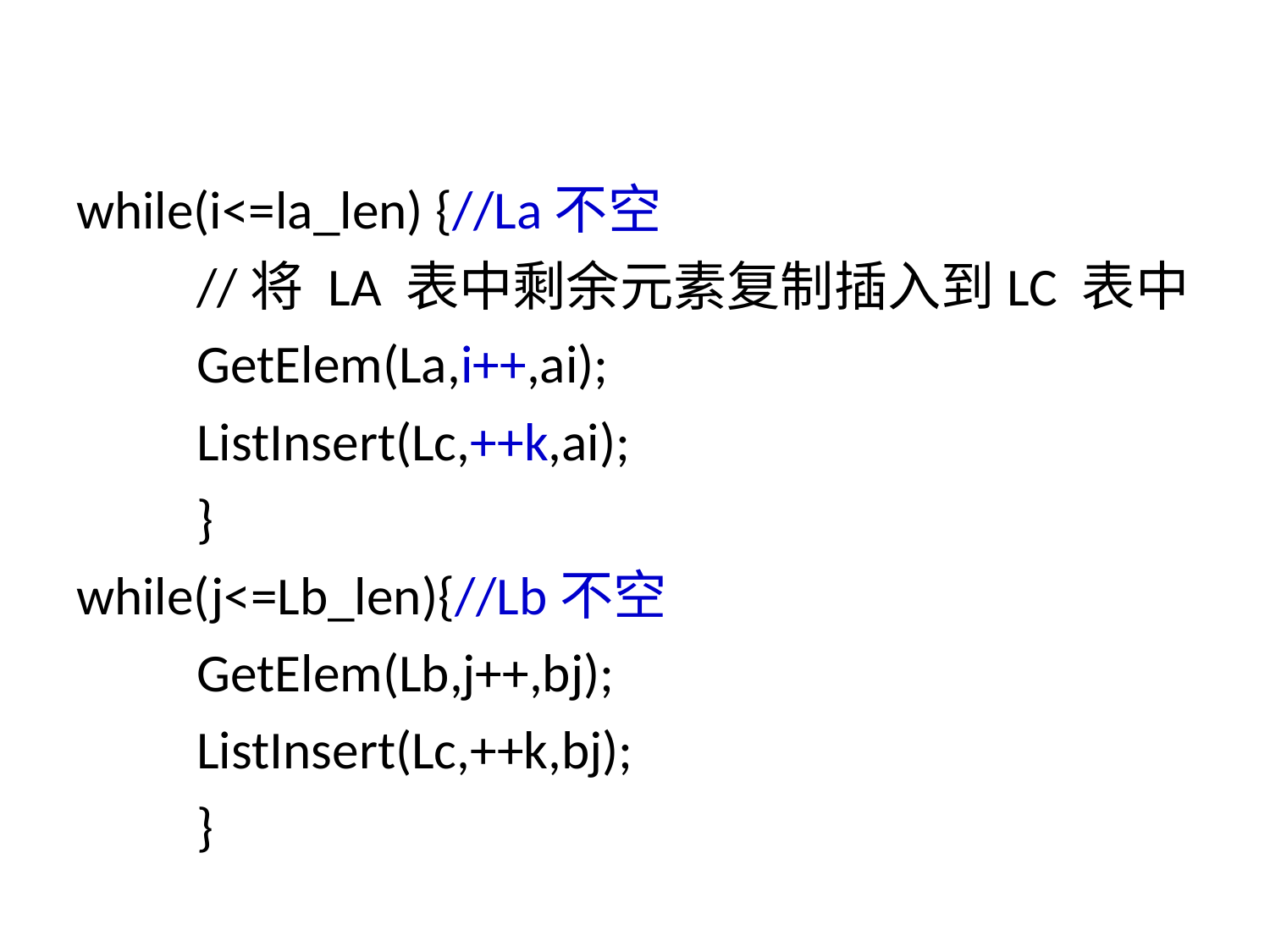

#
while(i<=la_len) {//La不空
	//将 LA 表中剩余元素复制插入到LC 表中
	GetElem(La,i++,ai);
	ListInsert(Lc,++k,ai);
	}
while(j<=Lb_len){//Lb不空
	GetElem(Lb,j++,bj);
	ListInsert(Lc,++k,bj);
	}